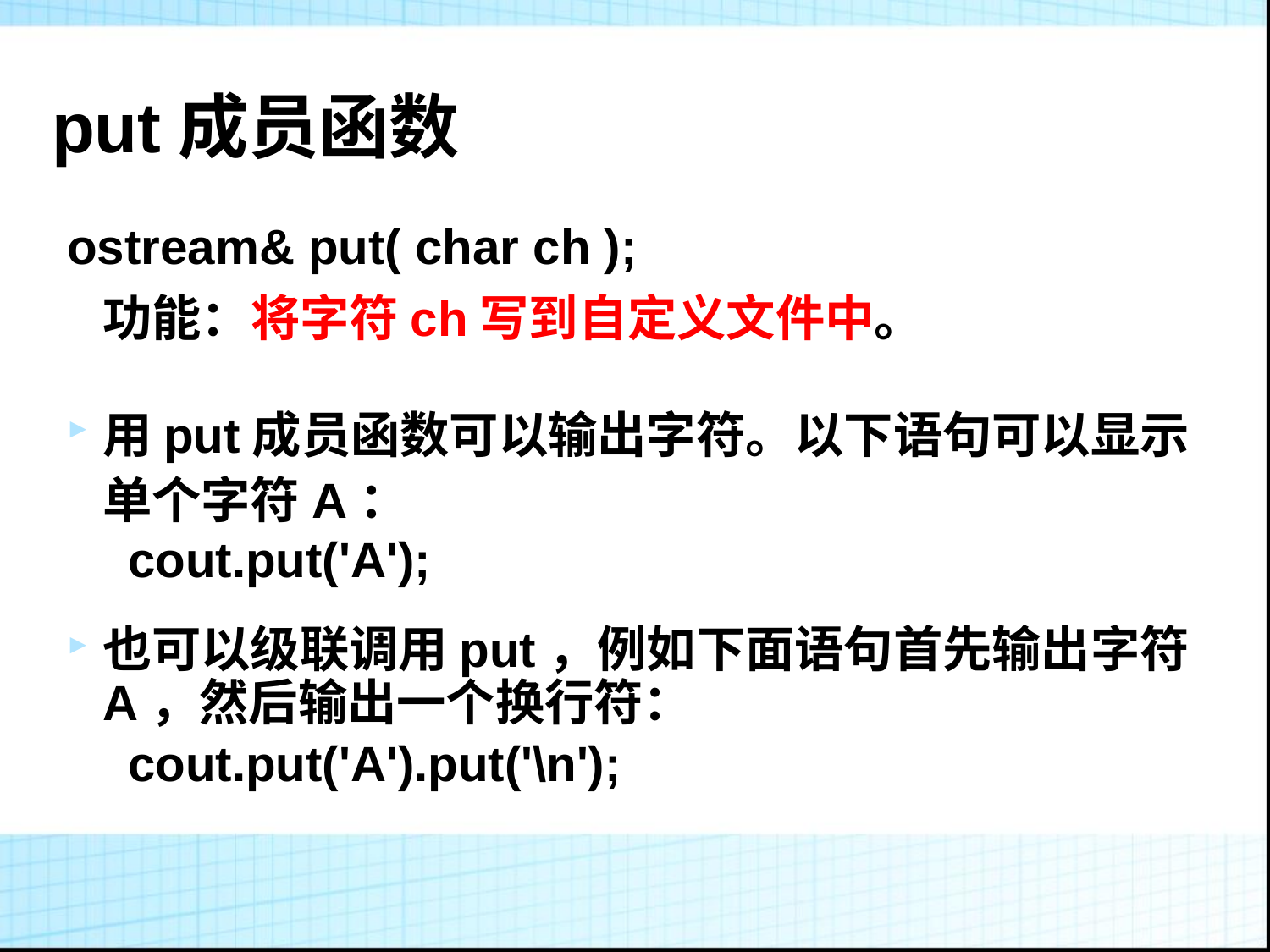

put成员函数
ostream& put( char ch );
	功能：将字符ch写到自定义文件中。

用put成员函数可以输出字符。以下语句可以显示单个字符A：
　cout.put('A');

也可以级联调用put，例如下面语句首先输出字符A，然后输出一个换行符：
　cout.put('A').put('\n');